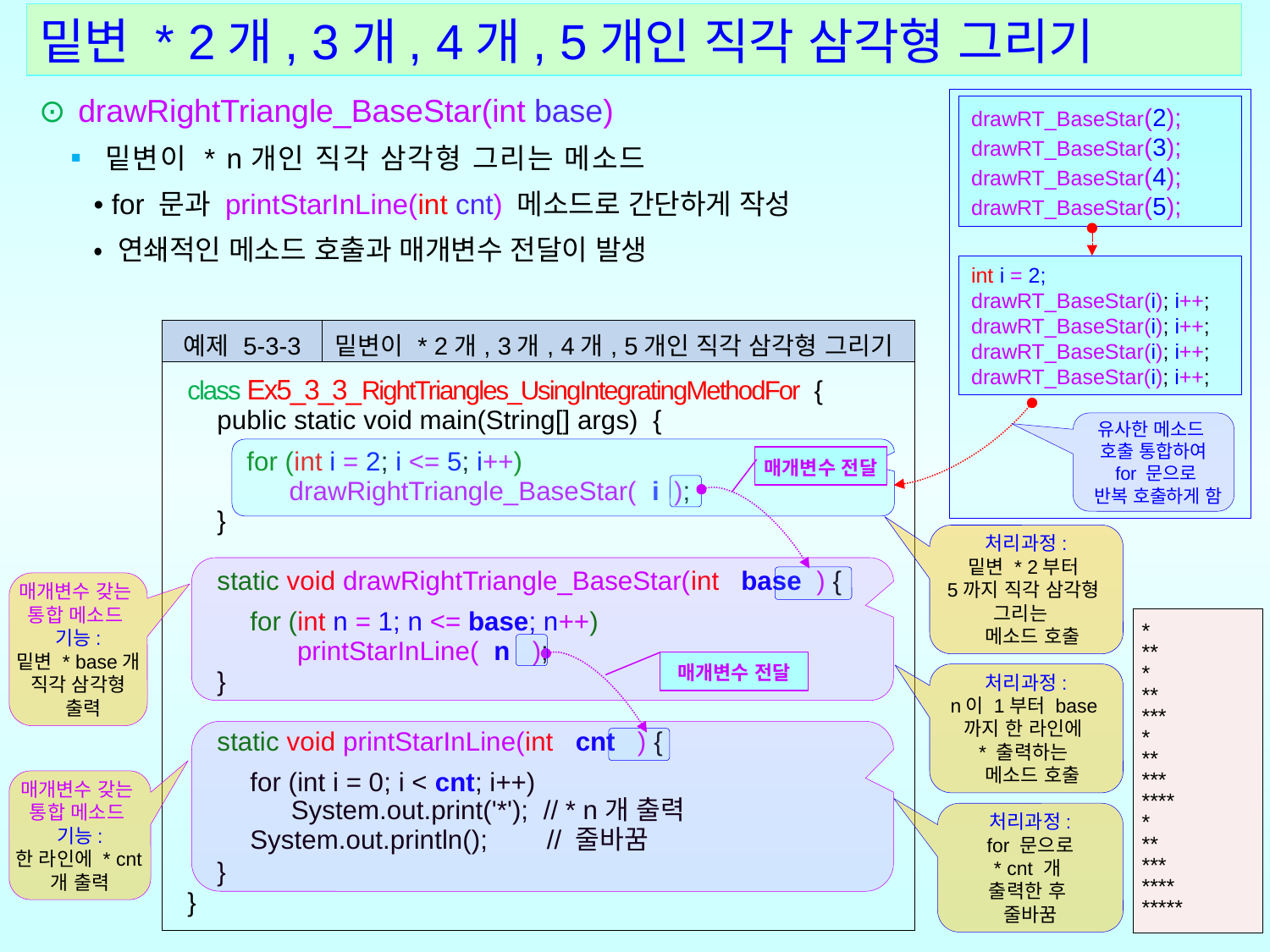

밑변 * 2개, 3개, 4개, 5개인 직각 삼각형 그리기
⊙ drawRightTriangle_BaseStar(int base)
   ▪ 밑변이 * n개인 직각 삼각형 그리는 메소드
       • for 문과 printStarInLine(int cnt) 메소드로 간단하게 작성
       • 연쇄적인 메소드 호출과 매개변수 전달이 발생

drawRT_BaseStar(2);
drawRT_BaseStar(3);
drawRT_BaseStar(4); drawRT_BaseStar(5);

int i = 2;
drawRT_BaseStar(i); i++;
drawRT_BaseStar(i); i++;
drawRT_BaseStar(i); i++;
drawRT_BaseStar(i); i++;
| 예제 5-3-3 | 밑변이 \* 2개, 3개, 4개, 5개인 직각 삼각형 그리기 |
| --- | --- |
| class Ex5\_3\_3\_RightTriangles\_UsingIntegratingMethodFor { public static void main(String[] args) { for (int i = 2; i <= 5; i++) drawRightTriangle\_BaseStar( i ); } static void drawRightTriangle\_BaseStar(int base ) { for (int n = 1; n <= base; n++) printStarInLine( n ); } static void printStarInLine(int cnt ) { for (int i = 0; i < cnt; i++) System.out.print('\*'); // \* n개 출력 System.out.println(); // 줄바꿈 } } | 밑변이 '\*' 2개, 3개, 4개, 5개인 직각 삼각형을 그리기 |
유사한 메소드
호출 통합하여
 for 문으로
 반복 호출하게 함

매개변수 전달

처리과정:
밑변 * 2부터
5까지 직각 삼각형
그리는
메소드 호출

매개변수 갖는
통합 메소드
기능:
밑변 * base개
직각 삼각형
 출력
| \* \*\* \* \*\* \*\*\* \* \*\* \*\*\* \*\*\*\* \* \*\* \*\*\* \*\*\*\* \*\*\*\*\* |
| --- |

매개변수 전달
처리과정:
n이 1부터 base까지 한 라인에
* 출력하는
메소드 호출

매개변수 갖는
통합 메소드
기능:
한 라인에 * cnt개 출력
처리과정:
for 문으로
* cnt 개
출력한 후
줄바꿈